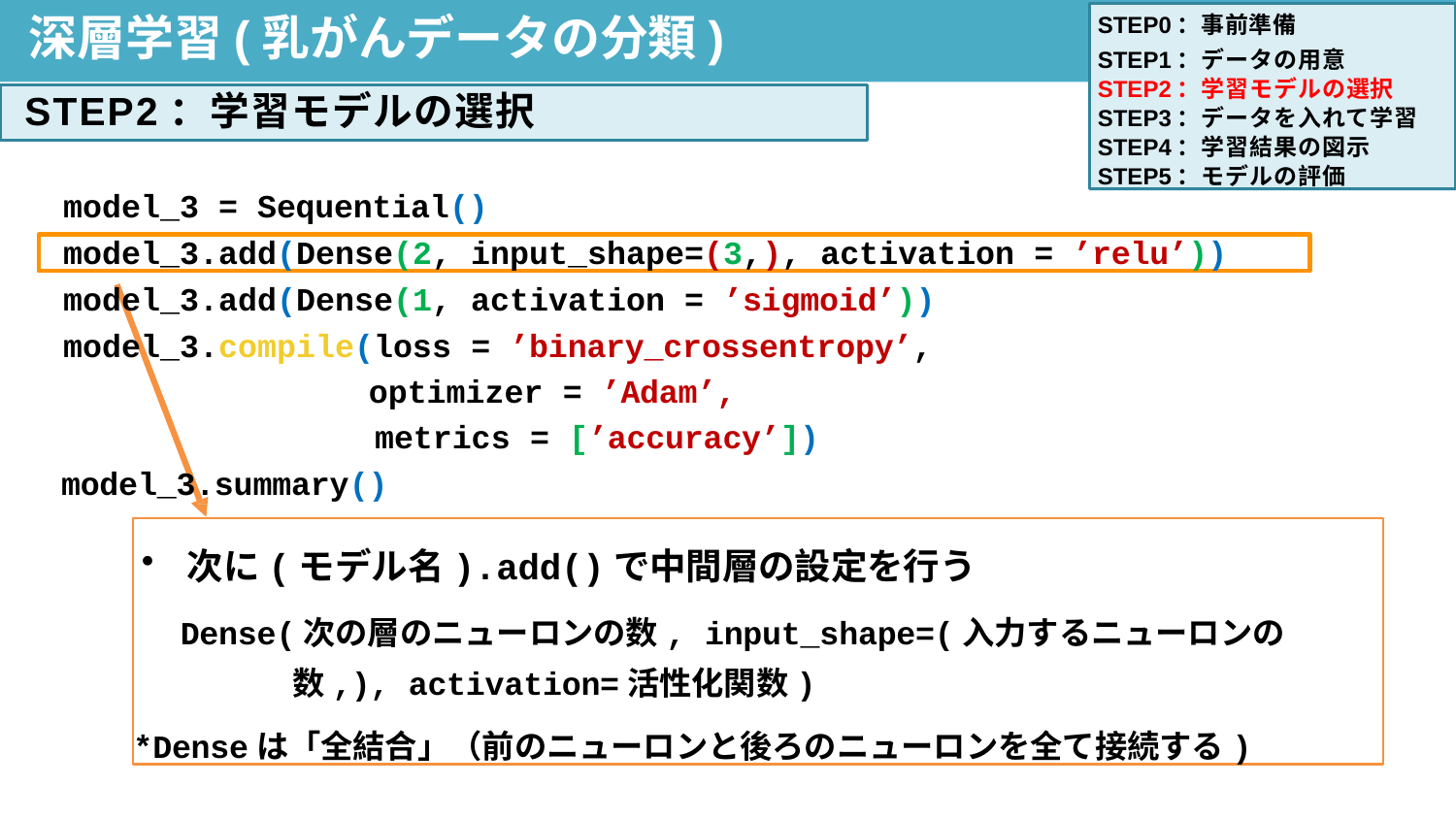

STEP0：事前準備
STEP1：データの用意 STEP2：学習モデルの選択 STEP3：データを入れて学習 STEP4：学習結果の図示 STEP5：モデルの評価
# 深層学習(乳がんデータの分類)

STEP2：学習モデルの選択
model_3 = Sequential()
model_3.add(Dense(2, input_shape=(3,), activation = ’relu’))
model_3.add(Dense(1, activation = ’sigmoid’)) model_3.compile(loss = ’binary_crossentropy’,
optimizer = ’Adam’, metrics = [’accuracy’])
model_3.summary()

次に(モデル名).add()で中間層の設定を⾏う
Dense(次の層のニューロンの数, input_shape=(⼊⼒するニューロンの数,), activation=活性化関数)
*Denseは「全結合」（前のニューロンと後ろのニューロンを全て接続する)